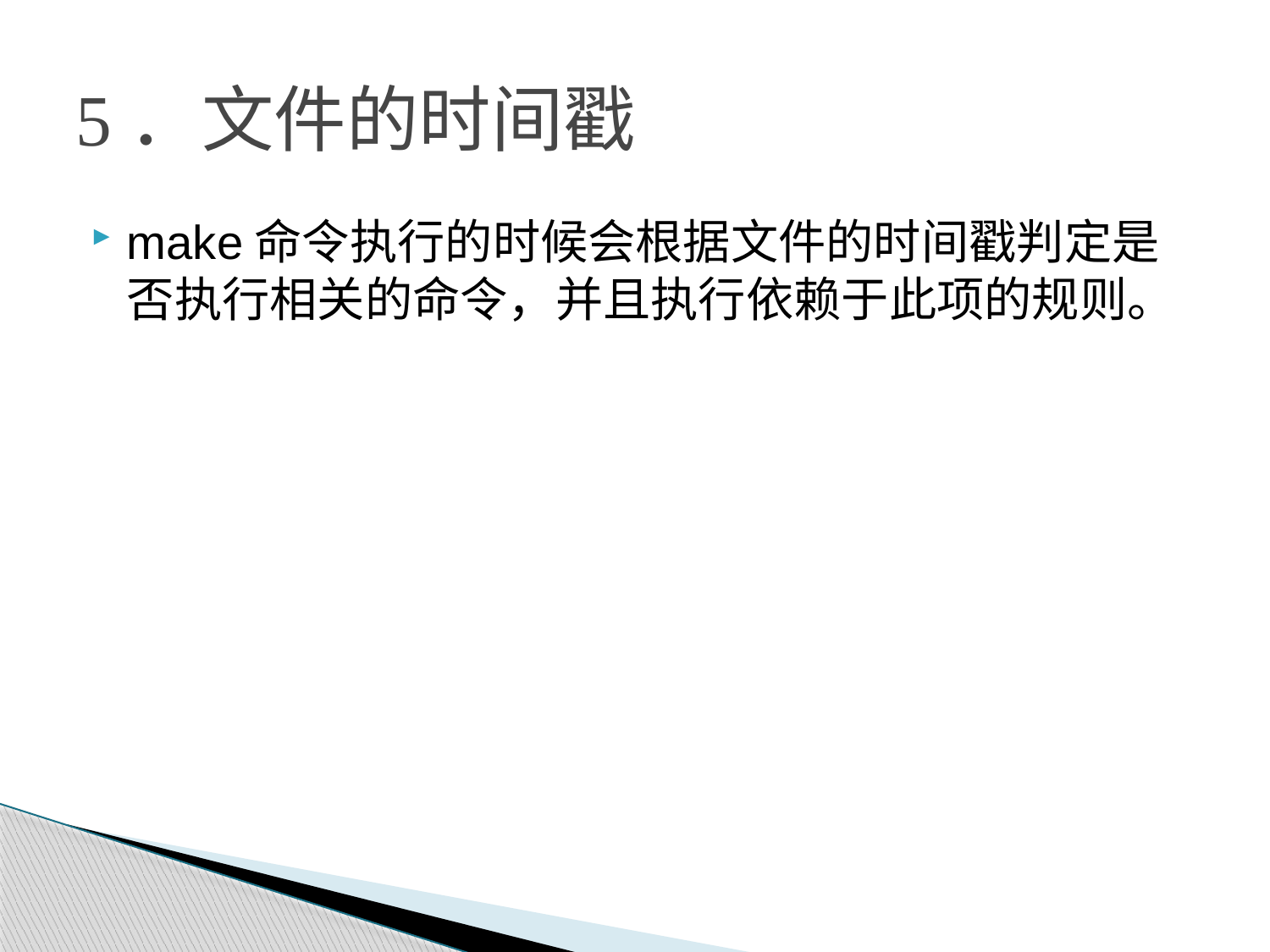

# 5．文件的时间戳
make命令执行的时候会根据文件的时间戳判定是否执行相关的命令，并且执行依赖于此项的规则。